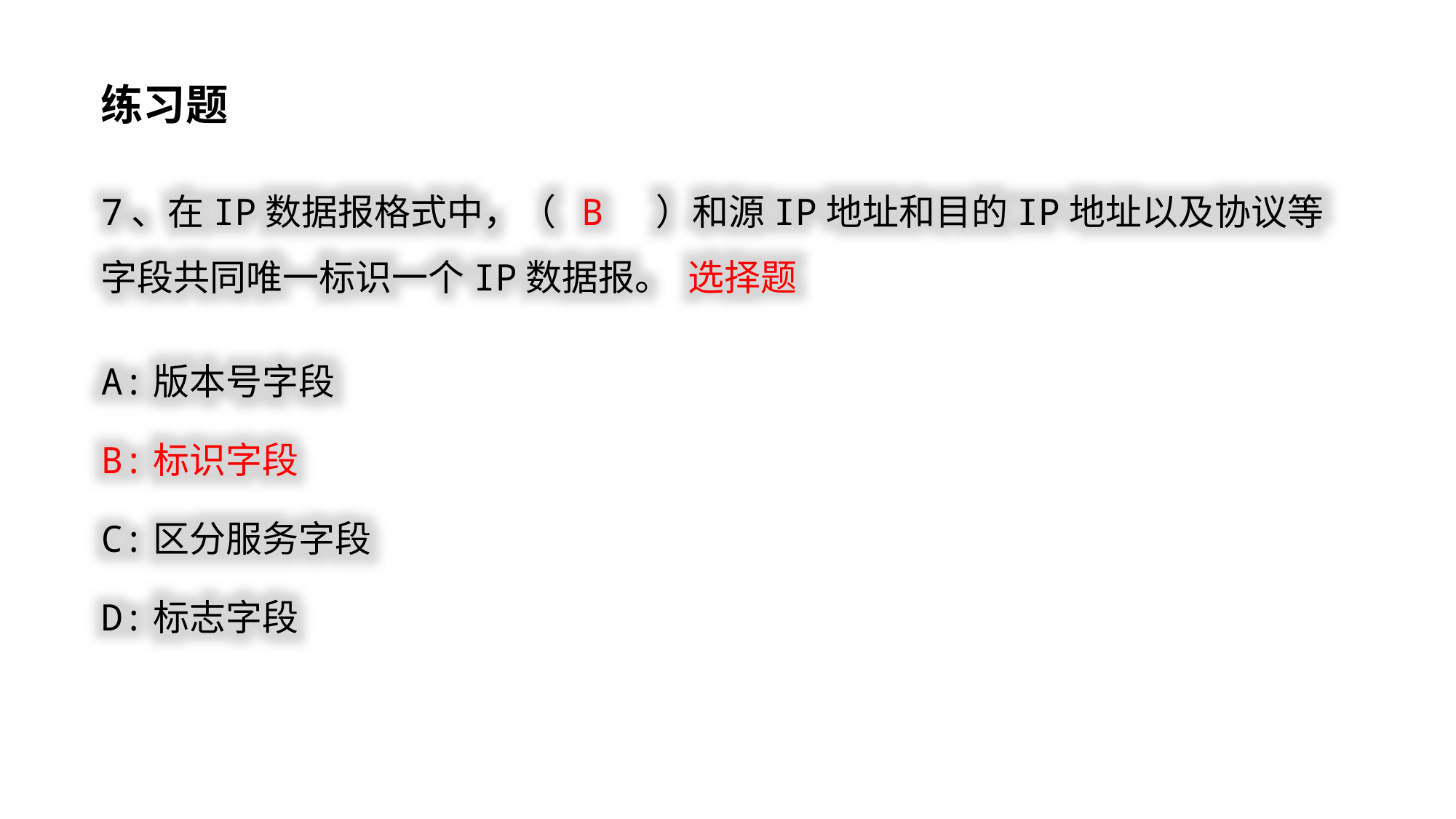

练习题
7、在IP数据报格式中，（  B  ）和源IP地址和目的IP地址以及协议等字段共同唯一标识一个IP数据报。  选择题

A:版本号字段

B:标识字段

C:区分服务字段

D:标志字段